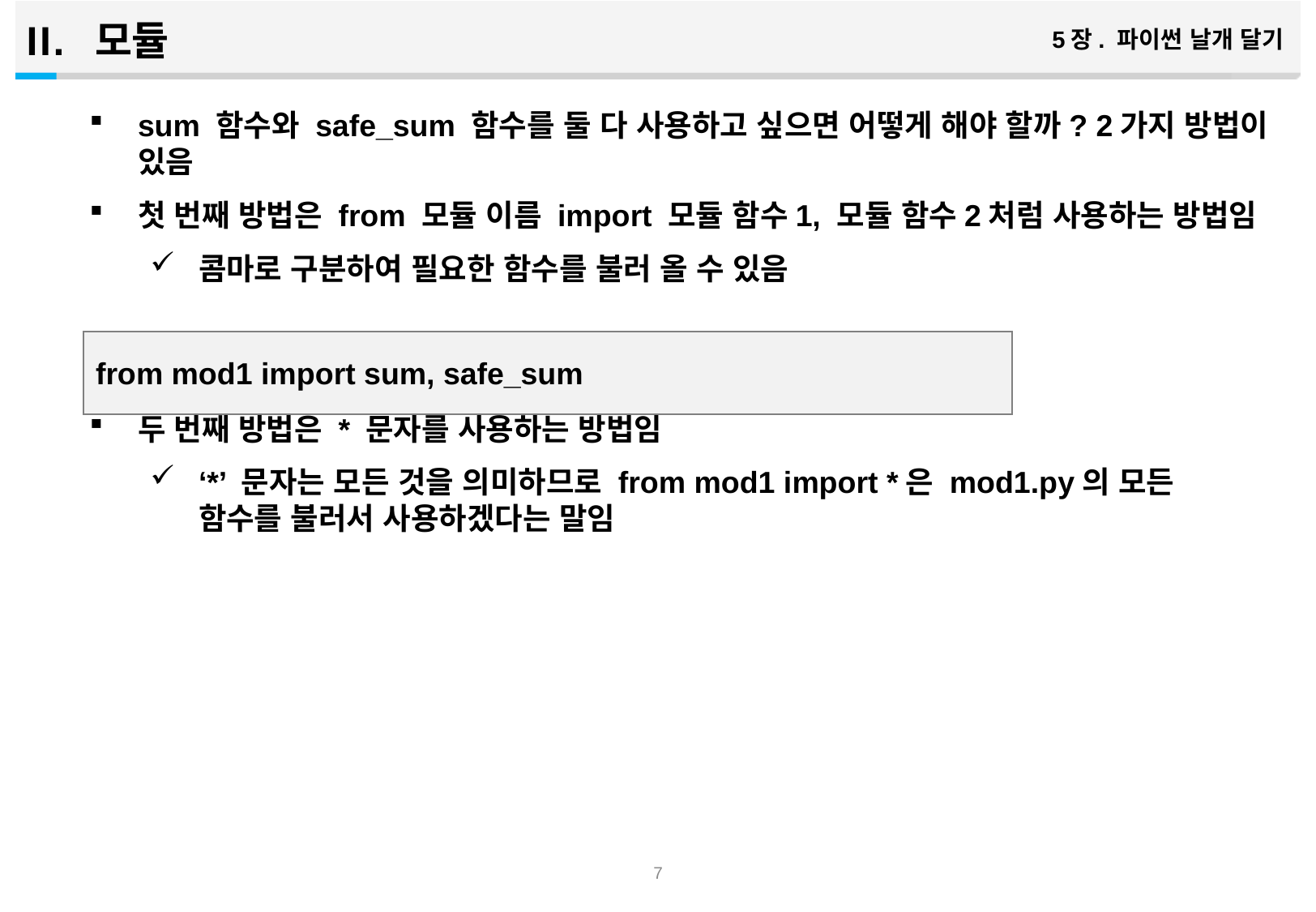

모듈
5장. 파이썬 날개 달기
sum 함수와 safe_sum 함수를 둘 다 사용하고 싶으면 어떻게 해야 할까? 2가지 방법이 있음
첫 번째 방법은 from 모듈 이름 import 모듈 함수1, 모듈 함수2처럼 사용하는 방법임
콤마로 구분하여 필요한 함수를 불러 올 수 있음

두 번째 방법은 * 문자를 사용하는 방법임
‘*’ 문자는 모든 것을 의미하므로 from mod1 import *은 mod1.py의 모든      함수를 불러서 사용하겠다는 말임
from mod1 import sum, safe_sum
7